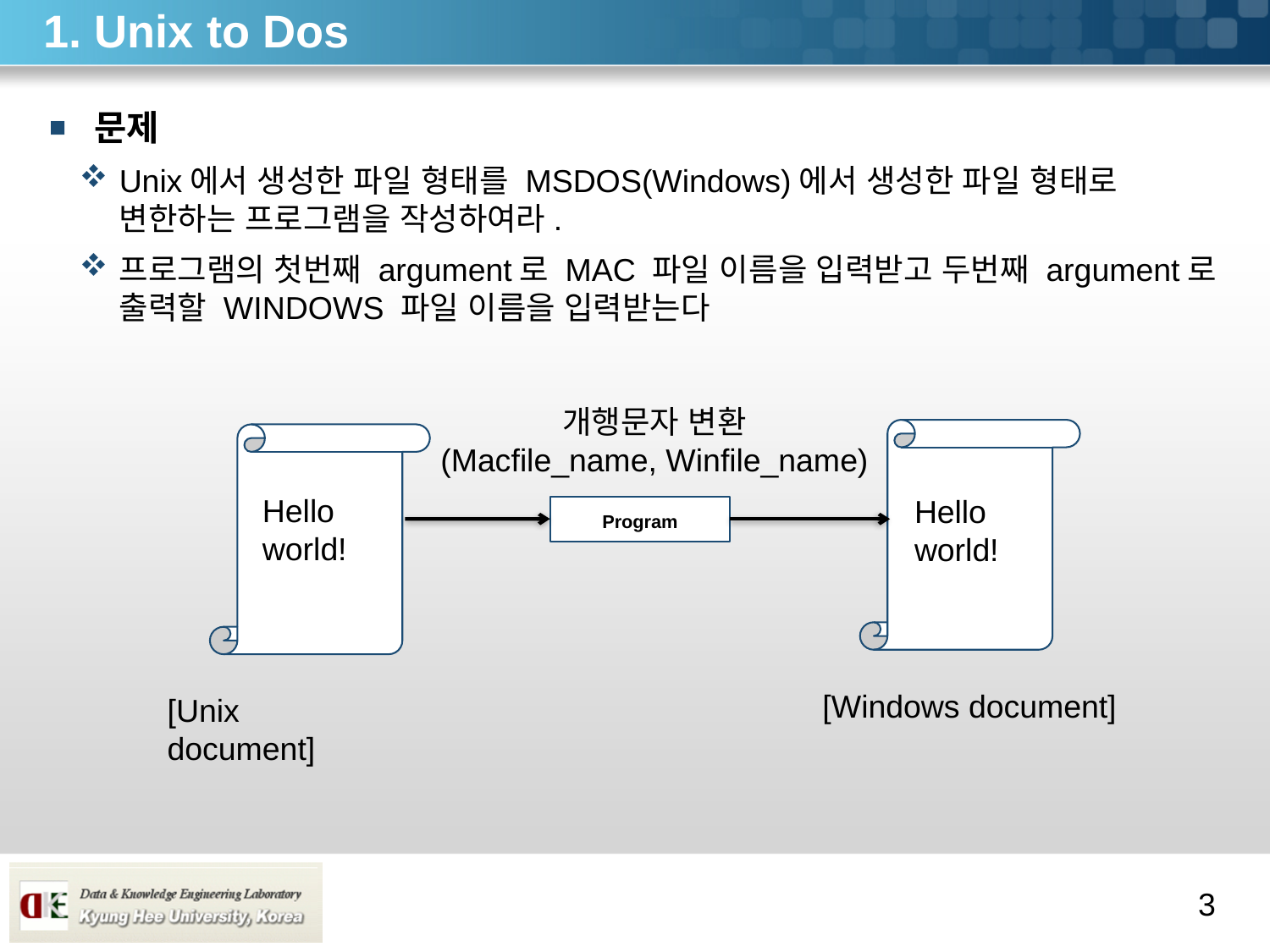

# 1. Unix to Dos
문제
Unix에서 생성한 파일 형태를 MSDOS(Windows)에서 생성한 파일 형태로 변한하는 프로그램을 작성하여라.
프로그램의 첫번째 argument로 MAC 파일 이름을 입력받고 두번째 argument로 출력할 WINDOWS 파일 이름을 입력받는다

개행문자 변환
(Macfile_name, Winfile_name)

Hello world!
Hello world!
Program
[Windows document]
[Unix document]